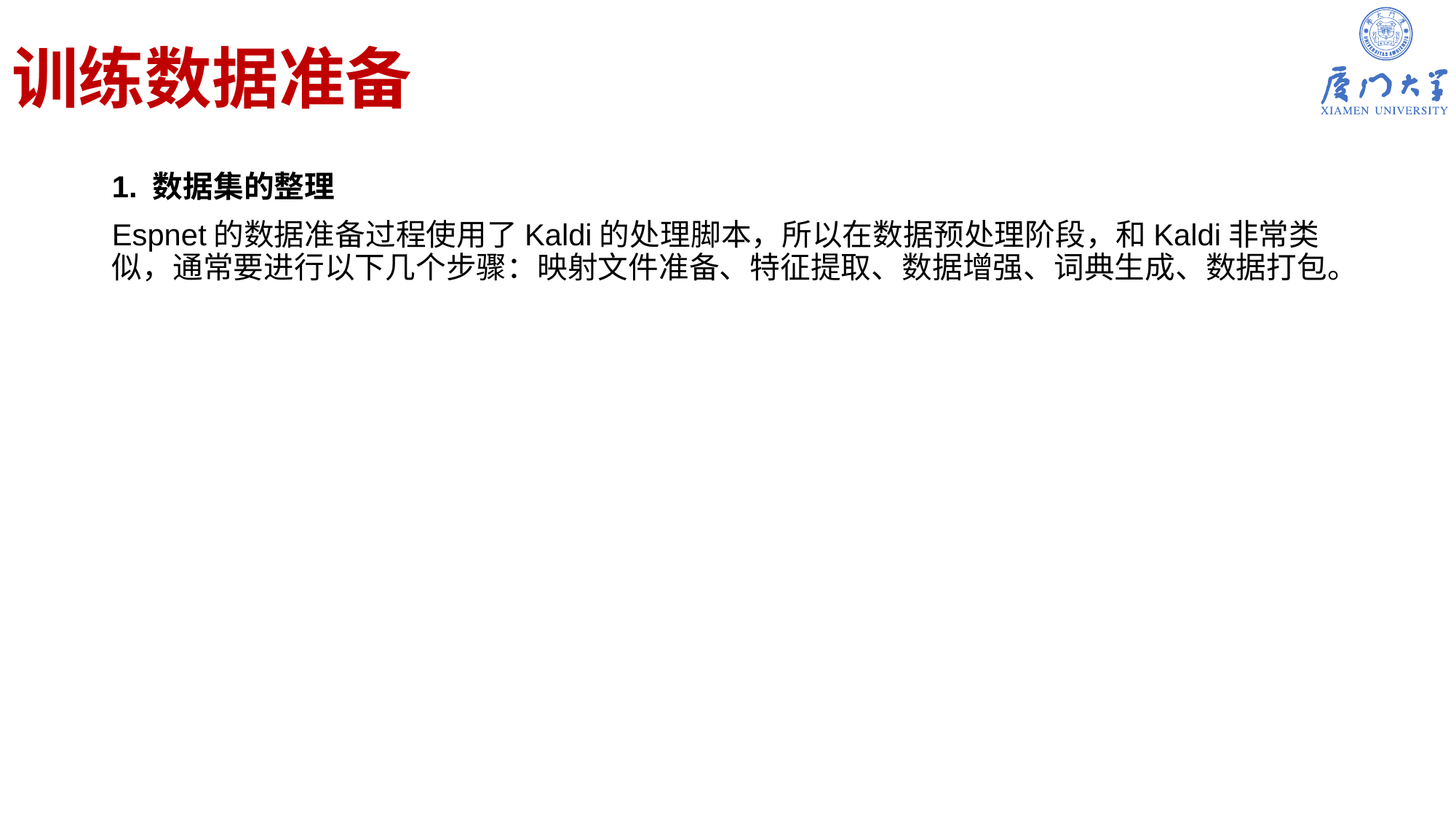

# 训练数据准备
1. 数据集的整理
Espnet的数据准备过程使用了Kaldi的处理脚本，所以在数据预处理阶段，和Kaldi非常类似，通常要进行以下几个步骤：映射文件准备、特征提取、数据增强、词典生成、数据打包。